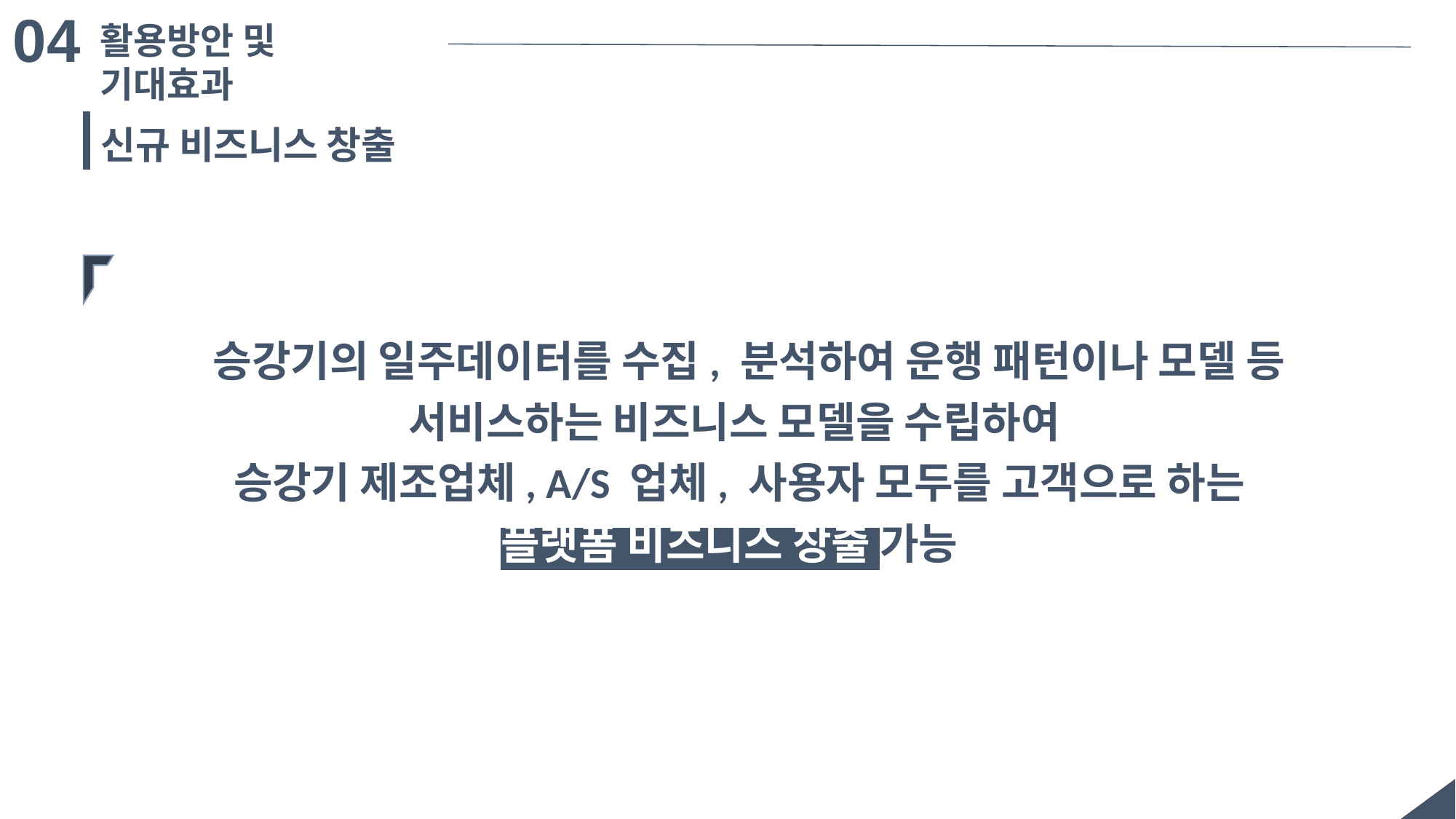

04
활용방안 및 기대효과

신규 비즈니스 창출

  승강기의 일주데이터를 수집, 분석하여 운행 패턴이나 모델 등
서비스하는 비즈니스 모델을 수립하여
 승강기 제조업체, A/S 업체, 사용자 모두를 고객으로 하는
플랫폼 비즈니스 창출 가능